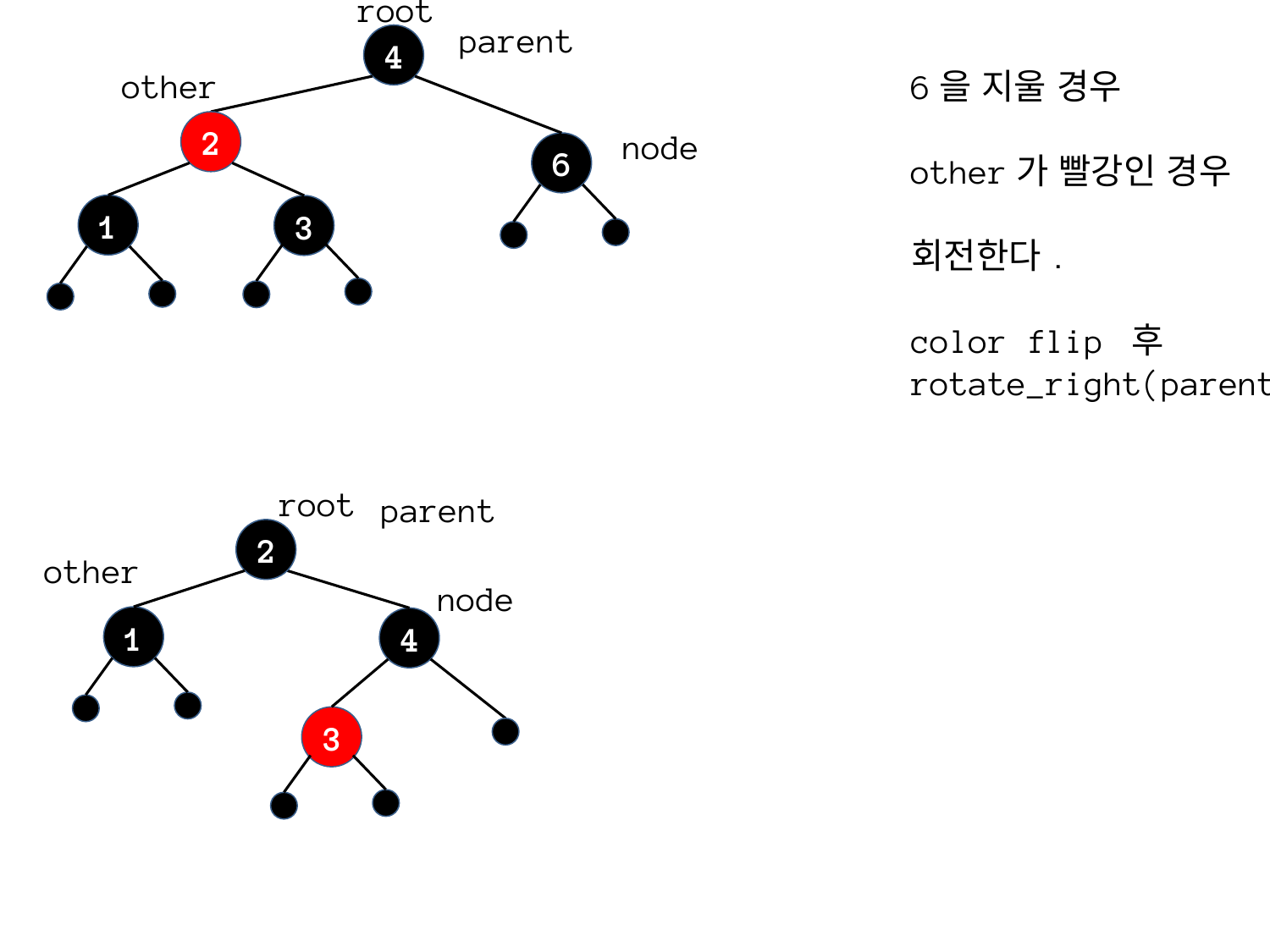

root
parent
4
other
6을 지울 경우

other가 빨강인 경우

회전한다.

color flip 후
rotate_right(parent)
2
node
6
1
3

root
parent
2
other
node
1
4

3